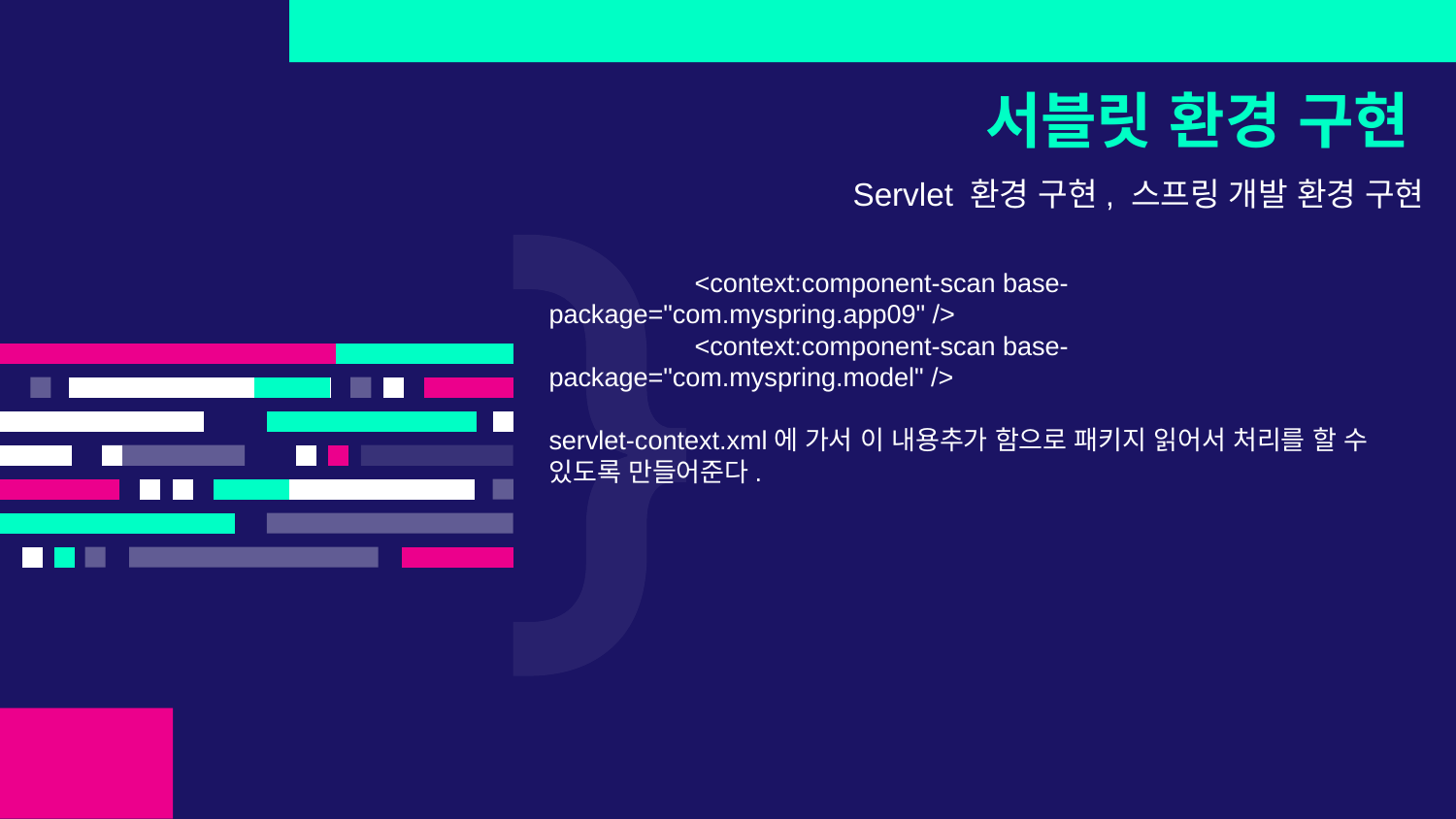

# 서블릿 환경 구현
Servlet 환경 구현, 스프링 개발 환경 구현

	<context:component-scan base-package="com.myspring.app09" />
	<context:component-scan base-package="com.myspring.model" />

servlet-context.xml에 가서 이 내용추가 함으로 패키지 읽어서 처리를 할 수 있도록 만들어준다.